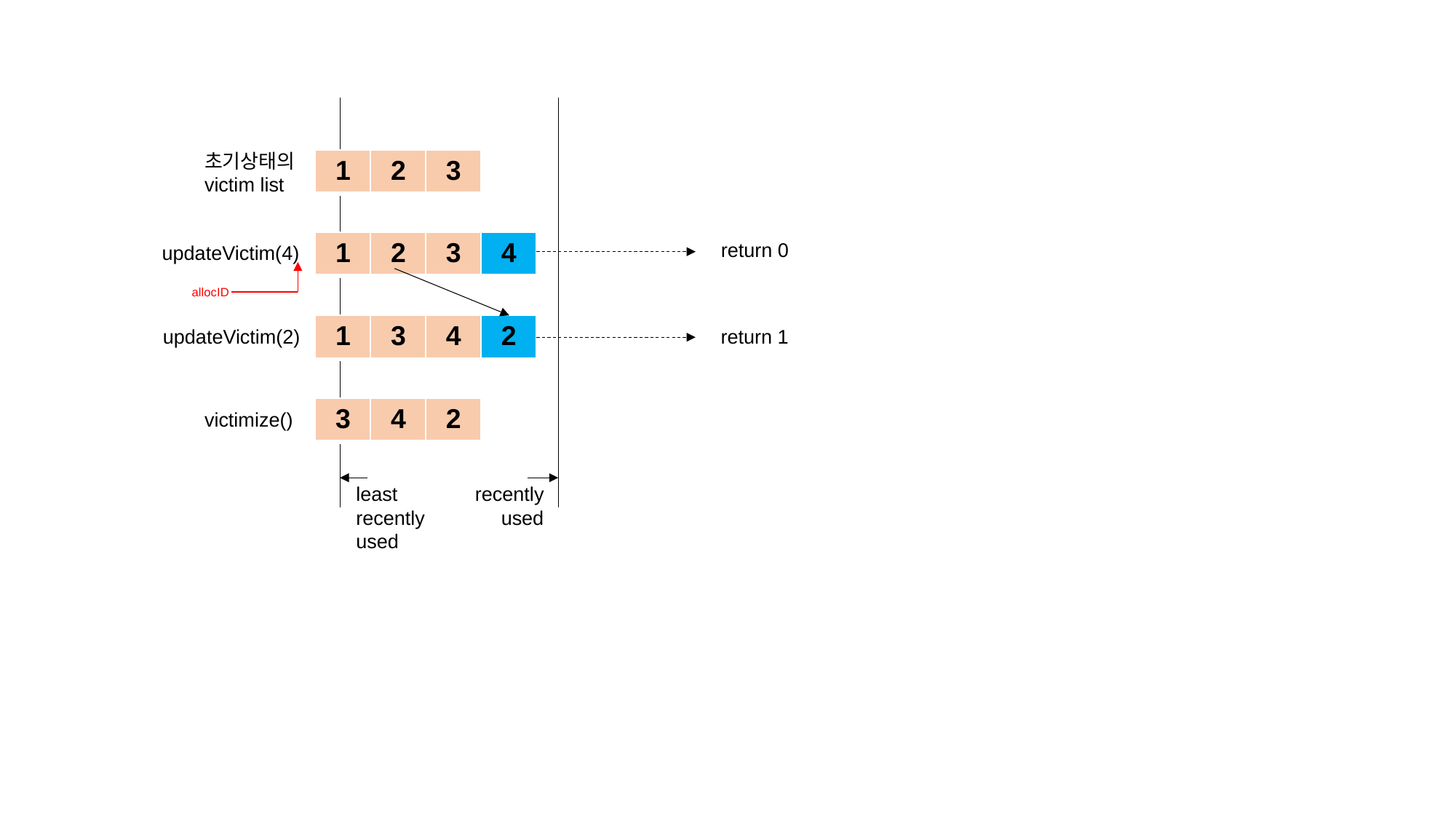

초기상태의
victim list
| 1 | 2 | 3 |
| --- | --- | --- |
| 1 | 2 | 3 | 4 |
| --- | --- | --- | --- |
return 0
updateVictim(4)
allocID
| 1 | 3 | 4 | 2 |
| --- | --- | --- | --- |
updateVictim(2)
return 1
| 3 | 4 | 2 |
| --- | --- | --- |
victimize()
least
recently
used
recently
used